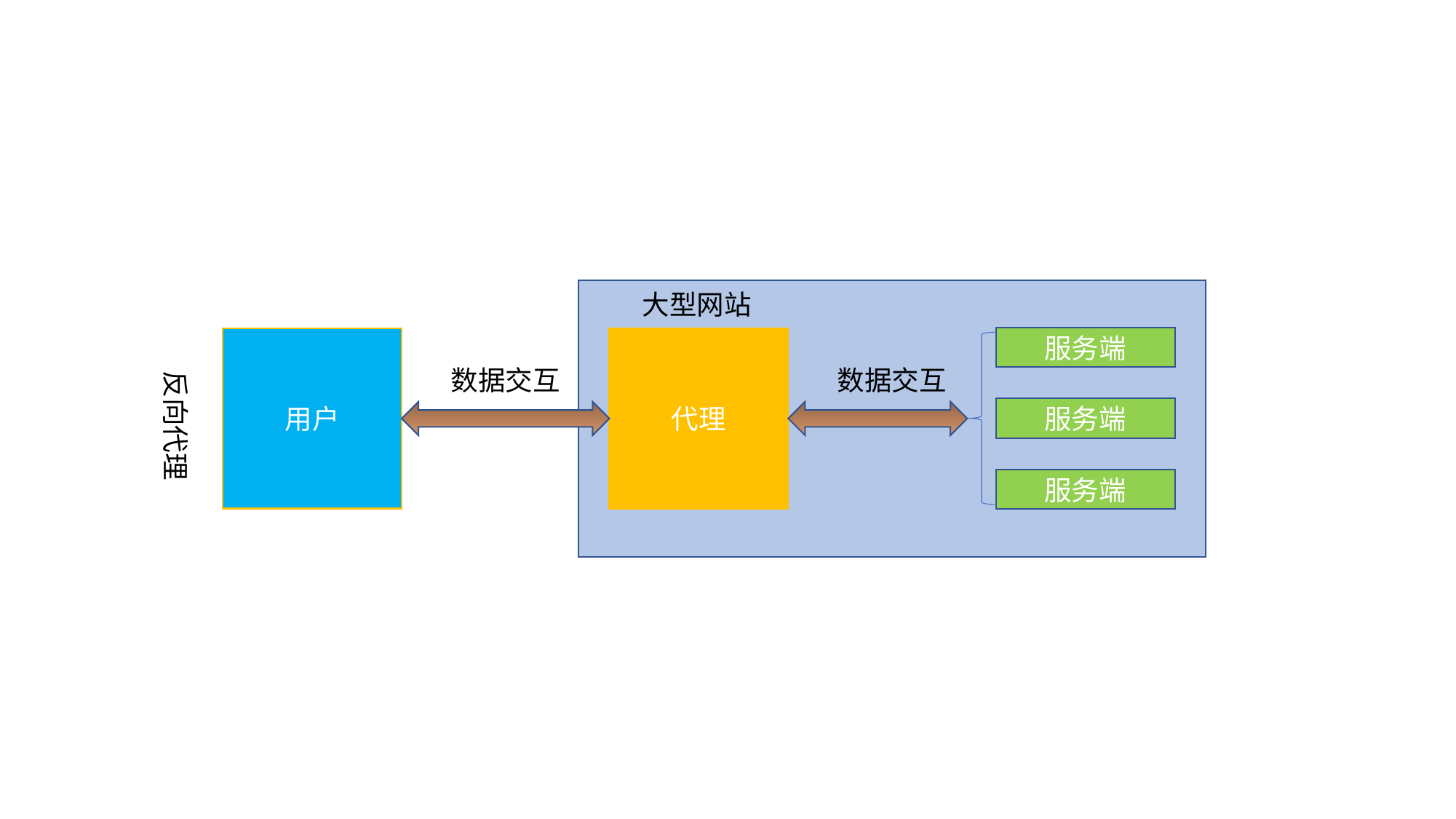

大型网站
服务端
代理
用户

数据交互
数据交互
反向代理
服务端

服务端